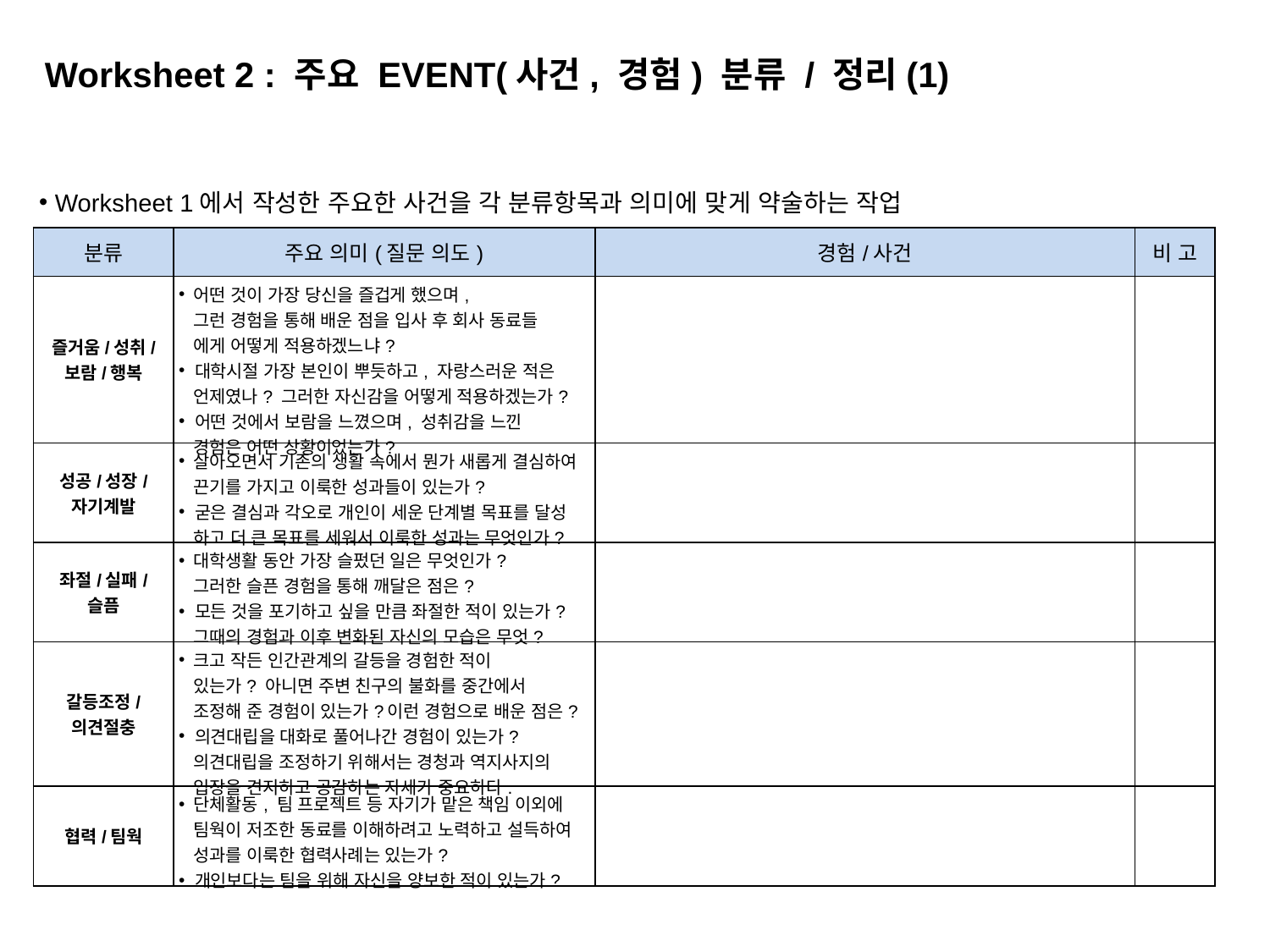

Worksheet 2 : 주요 EVENT(사건, 경험) 분류 / 정리(1)
 Worksheet 1에서 작성한 주요한 사건을 각 분류항목과 의미에 맞게 약술하는 작업
| 분류 | 주요 의미(질문 의도) | 경험/사건 | 비 고 |
| --- | --- | --- | --- |
| 즐거움/성취/ 보람/행복 | 어떤 것이 가장 당신을 즐겁게 했으며, 그런 경험을 통해 배운 점을 입사 후 회사 동료들 에게 어떻게 적용하겠느냐? 대학시절 가장 본인이 뿌듯하고, 자랑스러운 적은 언제였나? 그러한 자신감을 어떻게 적용하겠는가? 어떤 것에서 보람을 느꼈으며, 성취감을 느낀 경험은 어떤 상황이었는가? |  |  |
| 성공/성장/ 자기계발 | 살아오면서 기존의 생활 속에서 뭔가 새롭게 결심하여 끈기를 가지고 이룩한 성과들이 있는가? 굳은 결심과 각오로 개인이 세운 단계별 목표를 달성 하고 더 큰 목표를 세워서 이룩한 성과는 무엇인가? |  |  |
| 좌절/실패/ 슬픔 | 대학생활 동안 가장 슬펐던 일은 무엇인가? 그러한 슬픈 경험을 통해 깨달은 점은? 모든 것을 포기하고 싶을 만큼 좌절한 적이 있는가? 그때의 경험과 이후 변화된 자신의 모습은 무엇? |  |  |
| 갈등조정/ 의견절충 | 크고 작든 인간관계의 갈등을 경험한 적이 있는가? 아니면 주변 친구의 불화를 중간에서 조정해 준 경험이 있는가?이런 경험으로 배운 점은? 의견대립을 대화로 풀어나간 경험이 있는가? 의견대립을 조정하기 위해서는 경청과 역지사지의 입장을 견지하고 공감하는 자세가 중요하다. |  |  |
| 협력/팀웍 | 단체활동, 팀 프로젝트 등 자기가 맡은 책임 이외에 팀웍이 저조한 동료를 이해하려고 노력하고 설득하여 성과를 이룩한 협력사례는 있는가? 개인보다는 팀을 위해 자신을 양보한 적이 있는가? |  |  |